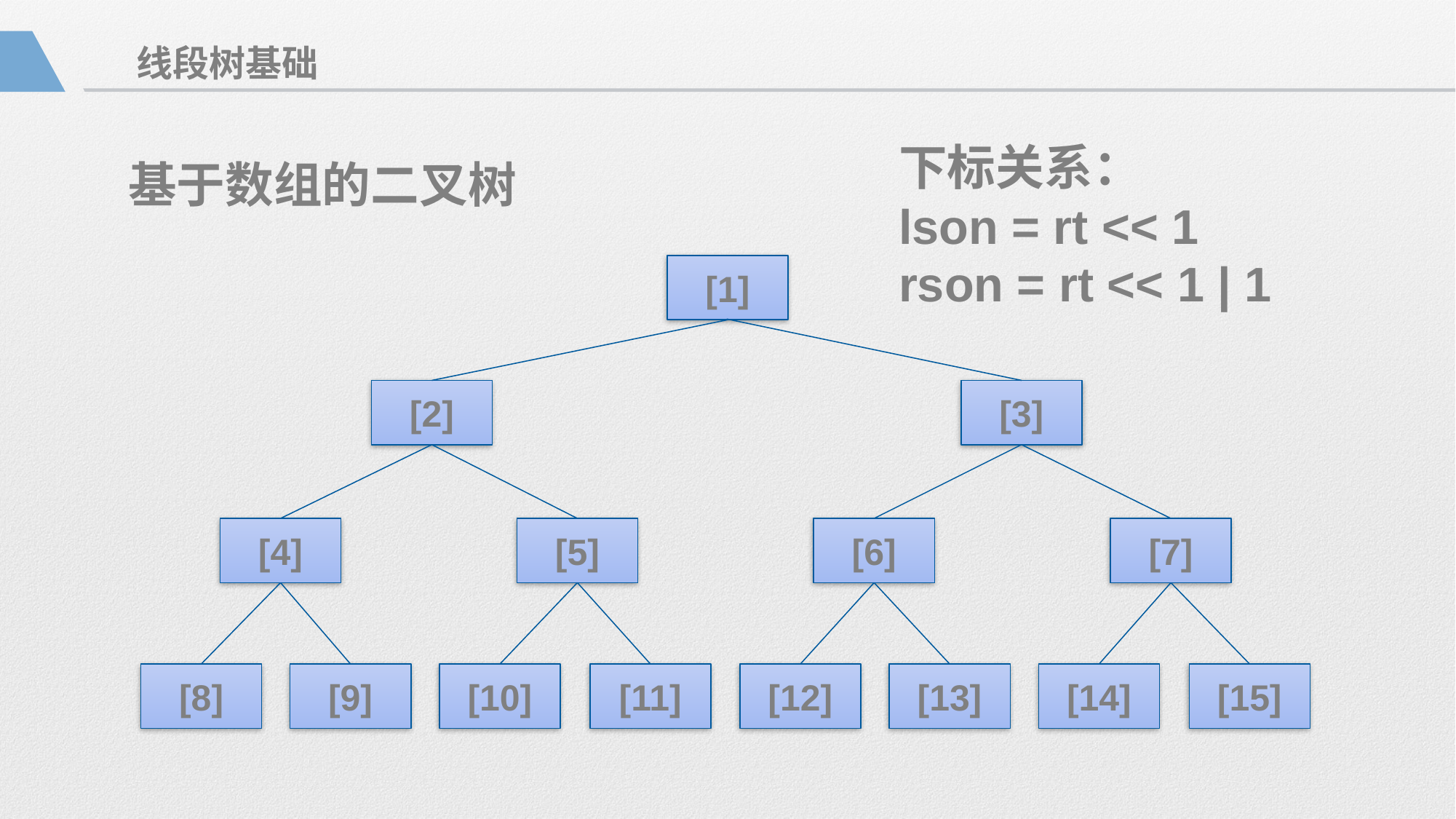

线段树基础
下标关系：
lson = rt << 1
rson = rt << 1 | 1
基于数组的二叉树
[1]
[2]
[3]
[4]
[5]
[6]
[7]
[8]
[9]
[10]
[11]
[12]
[13]
[14]
[15]